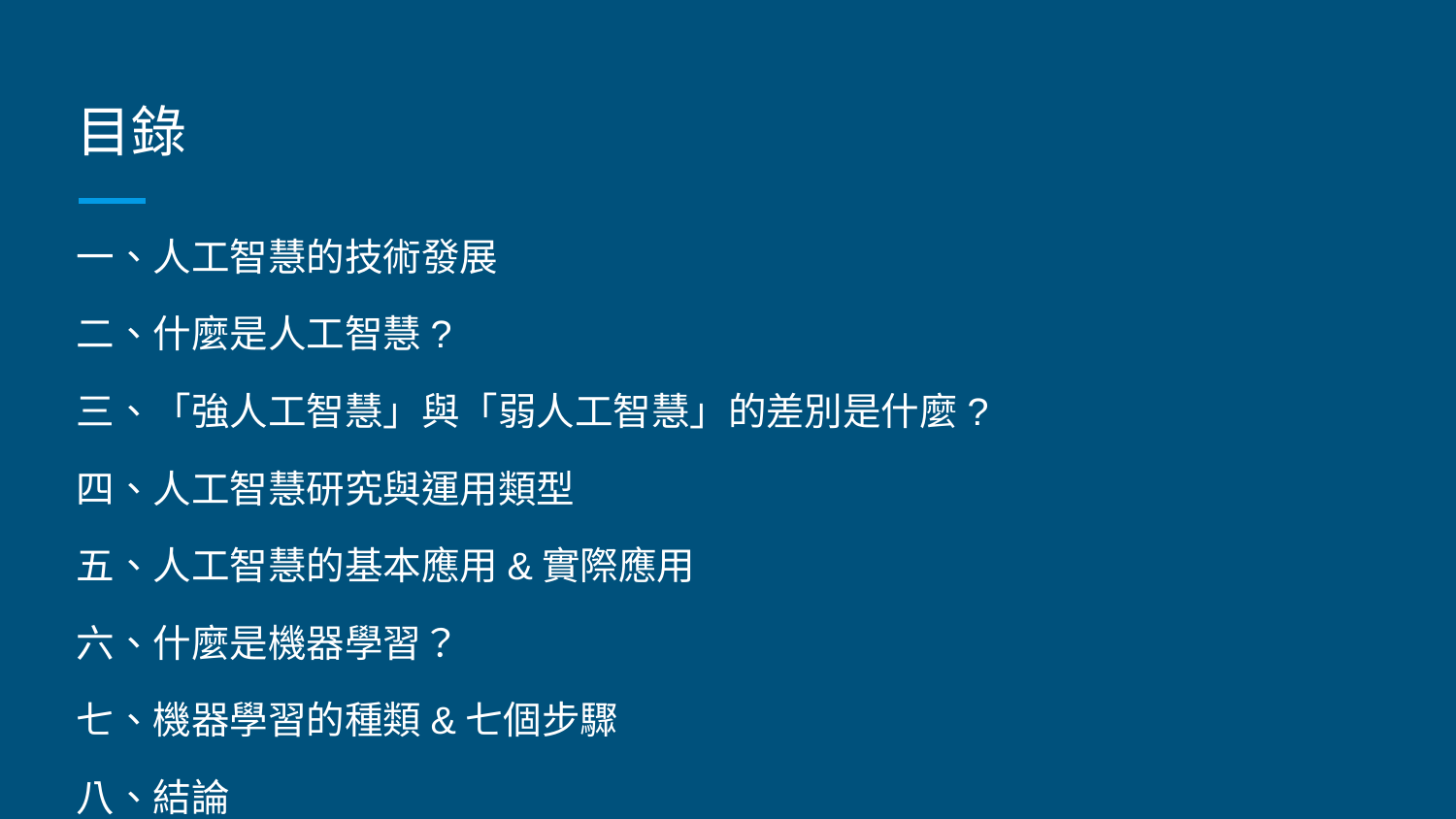

# 目錄
一、人工智慧的技術發展
二、什麼是人工智慧?
三、「強人工智慧」與「弱人工智慧」的差別是什麼?
四、人工智慧研究與運用類型
五、人工智慧的基本應用&實際應用
六、什麼是機器學習？
七、機器學習的種類&七個步驟
八、結論